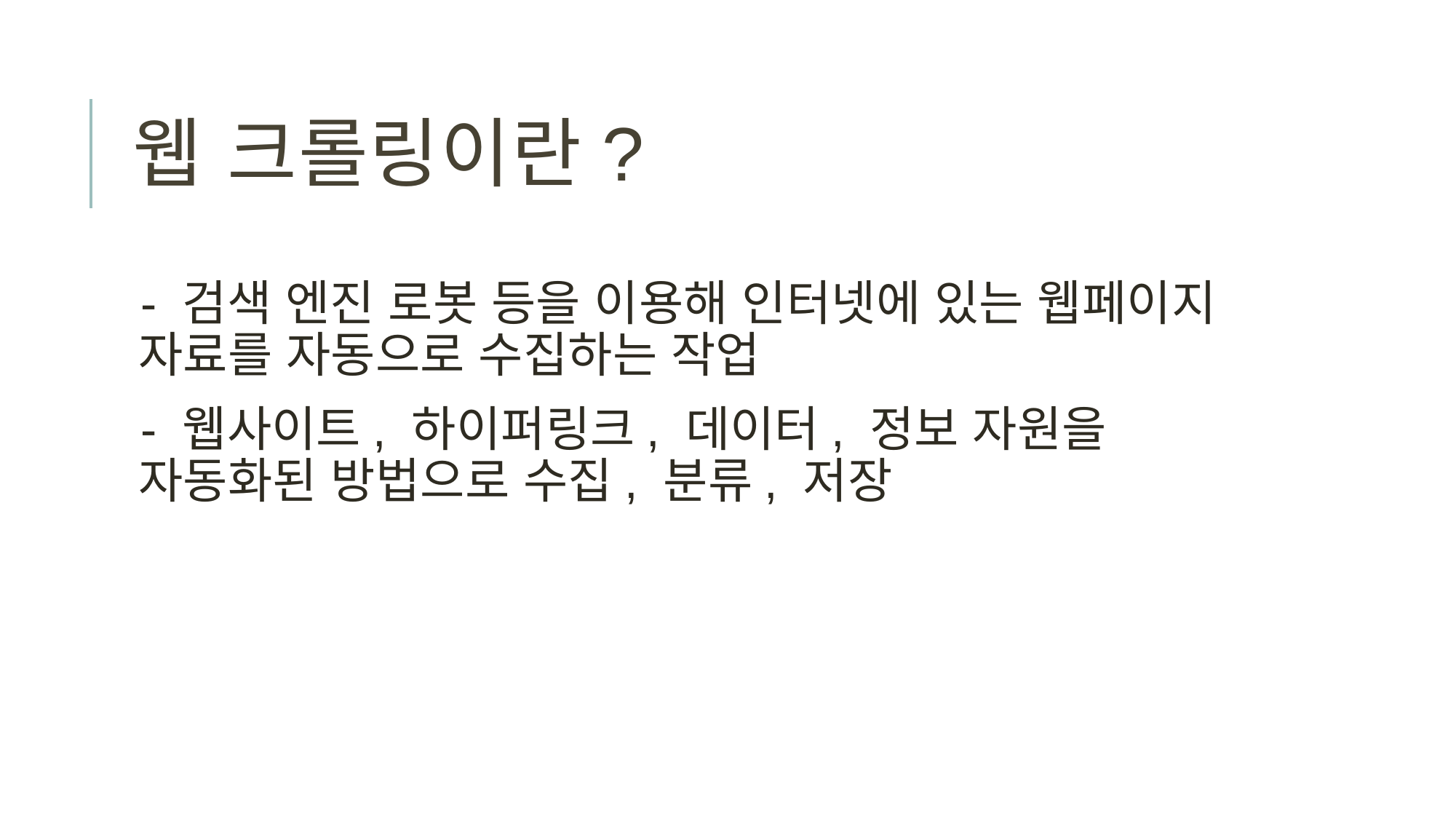

# 웹 크롤링이란?
- 검색 엔진 로봇 등을 이용해 인터넷에 있는 웹페이지 자료를 자동으로 수집하는 작업
- 웹사이트, 하이퍼링크, 데이터, 정보 자원을 자동화된 방법으로 수집, 분류, 저장